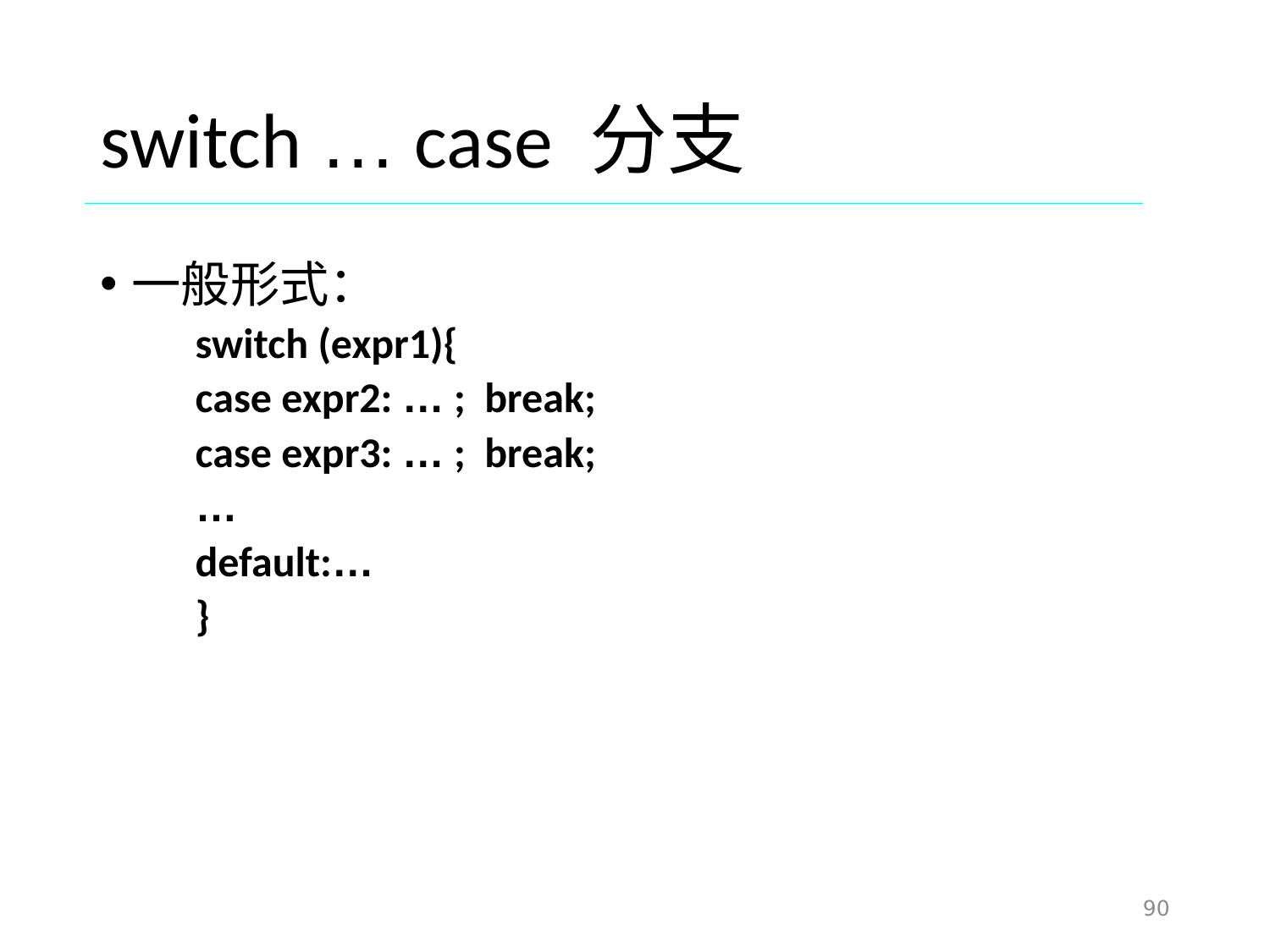

# switch … case 分支

一般形式：
	switch (expr1){
	case expr2: … ;  break;
	case expr3: … ;  break;
	…
	default:…
	}

90